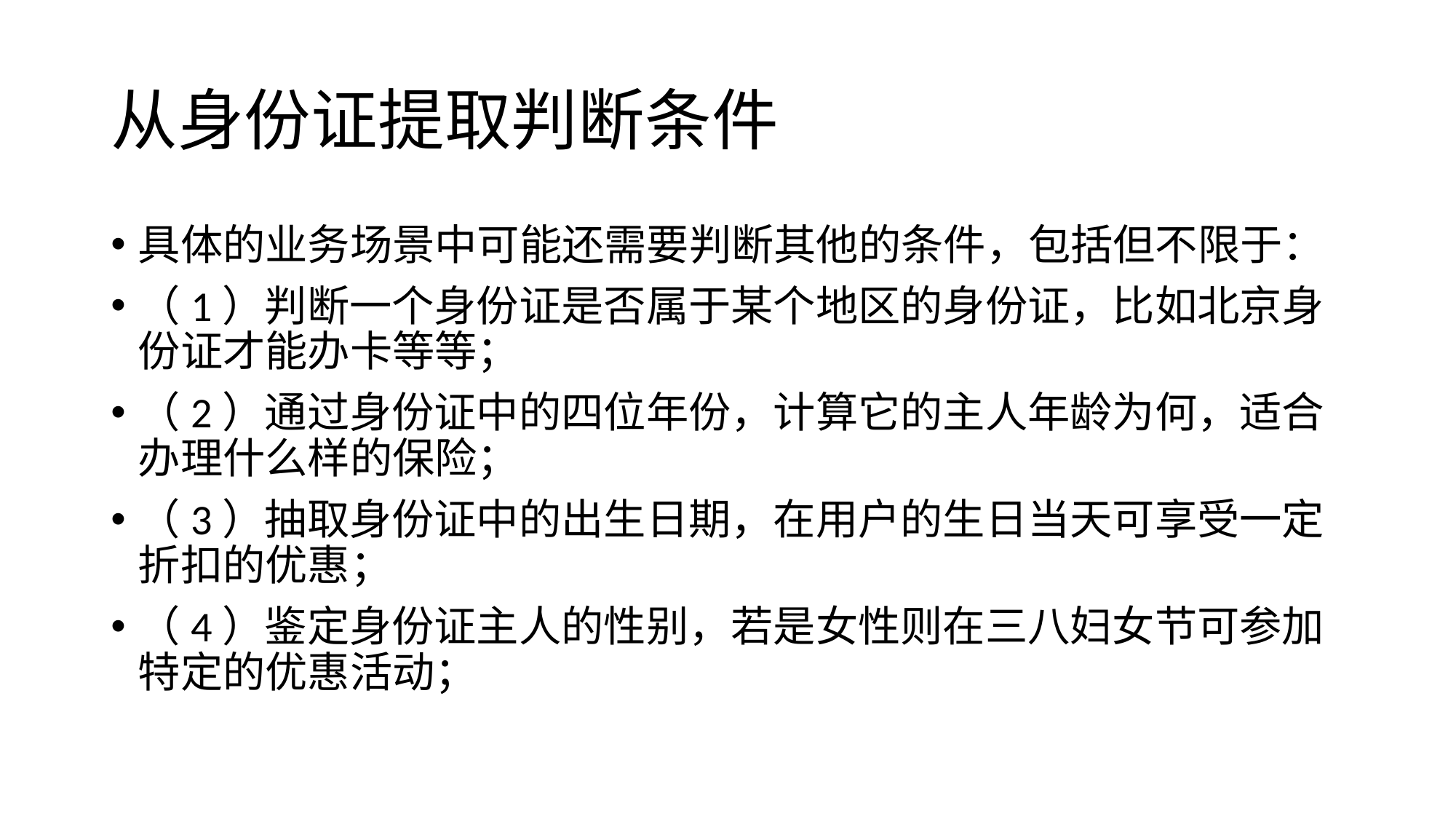

# 从身份证提取判断条件
具体的业务场景中可能还需要判断其他的条件，包括但不限于：
（1）判断一个身份证是否属于某个地区的身份证，比如北京身份证才能办卡等等；
（2）通过身份证中的四位年份，计算它的主人年龄为何，适合办理什么样的保险；
（3）抽取身份证中的出生日期，在用户的生日当天可享受一定折扣的优惠；
（4）鉴定身份证主人的性别，若是女性则在三八妇女节可参加特定的优惠活动；